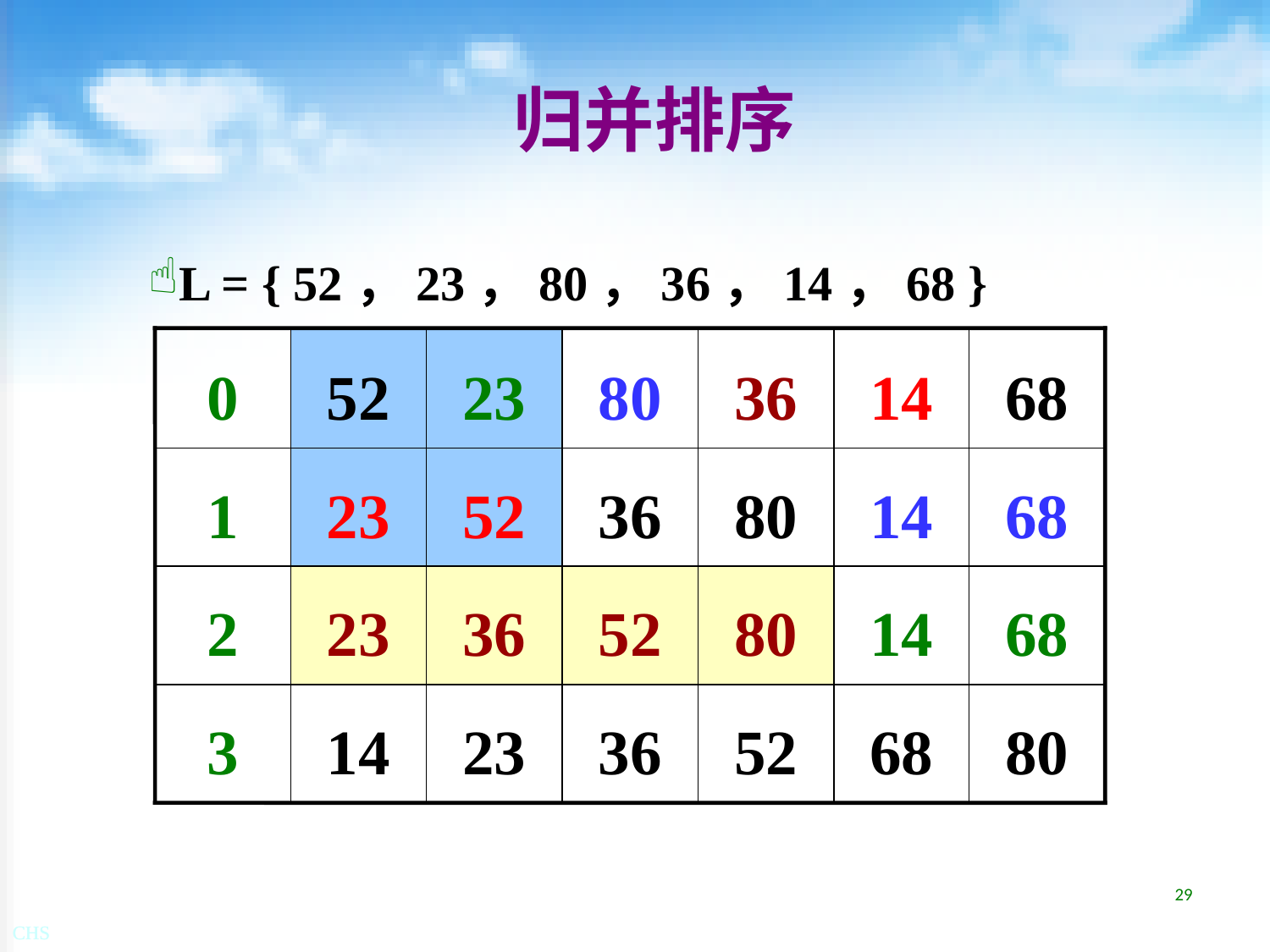

# 归并排序
L = { 52，23，80，36，14，68 }

0
1
2
3
52
23
80
36
14
68
23
52
36
80
14
68
23
36
52
80
14
68
14
23
36
52
68
80
29